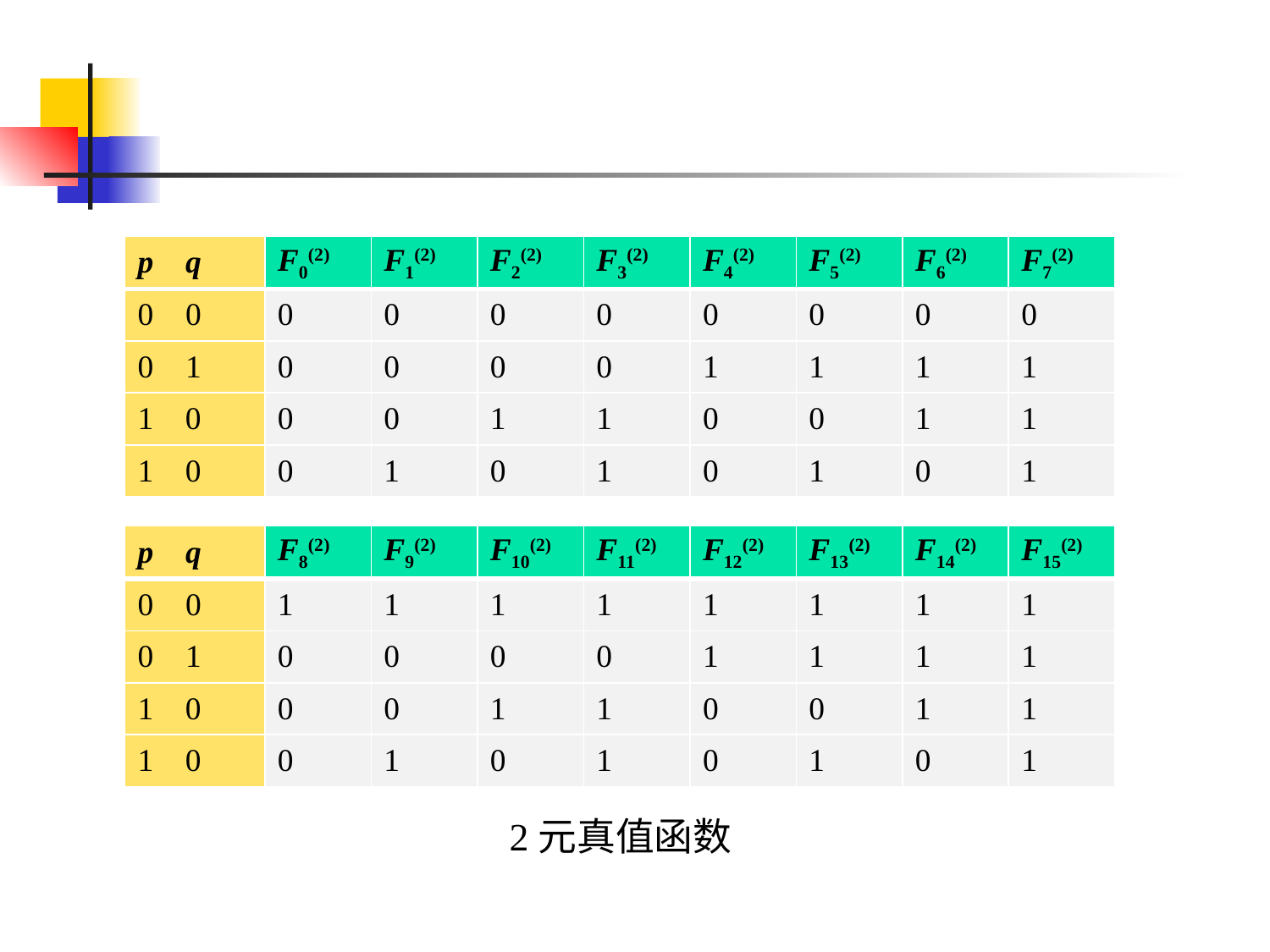

| p q | F0(2) | F1(2) | F2(2) | F3(2) | F4(2) | F5(2) | F6(2) | F7(2) |
| --- | --- | --- | --- | --- | --- | --- | --- | --- |
| 0 0 | 0 | 0 | 0 | 0 | 0 | 0 | 0 | 0 |
| 0 1 | 0 | 0 | 0 | 0 | 1 | 1 | 1 | 1 |
| 0 | 0 | 0 | 1 | 1 | 0 | 0 | 1 | 1 |
| 0 | 0 | 1 | 0 | 1 | 0 | 1 | 0 | 1 |
| p q | F8(2) | F9(2) | F10(2) | F11(2) | F12(2) | F13(2) | F14(2) | F15(2) |
| --- | --- | --- | --- | --- | --- | --- | --- | --- |
| 0 0 | 1 | 1 | 1 | 1 | 1 | 1 | 1 | 1 |
| 0 1 | 0 | 0 | 0 | 0 | 1 | 1 | 1 | 1 |
| 0 | 0 | 0 | 1 | 1 | 0 | 0 | 1 | 1 |
| 0 | 0 | 1 | 0 | 1 | 0 | 1 | 0 | 1 |
2元真值函数